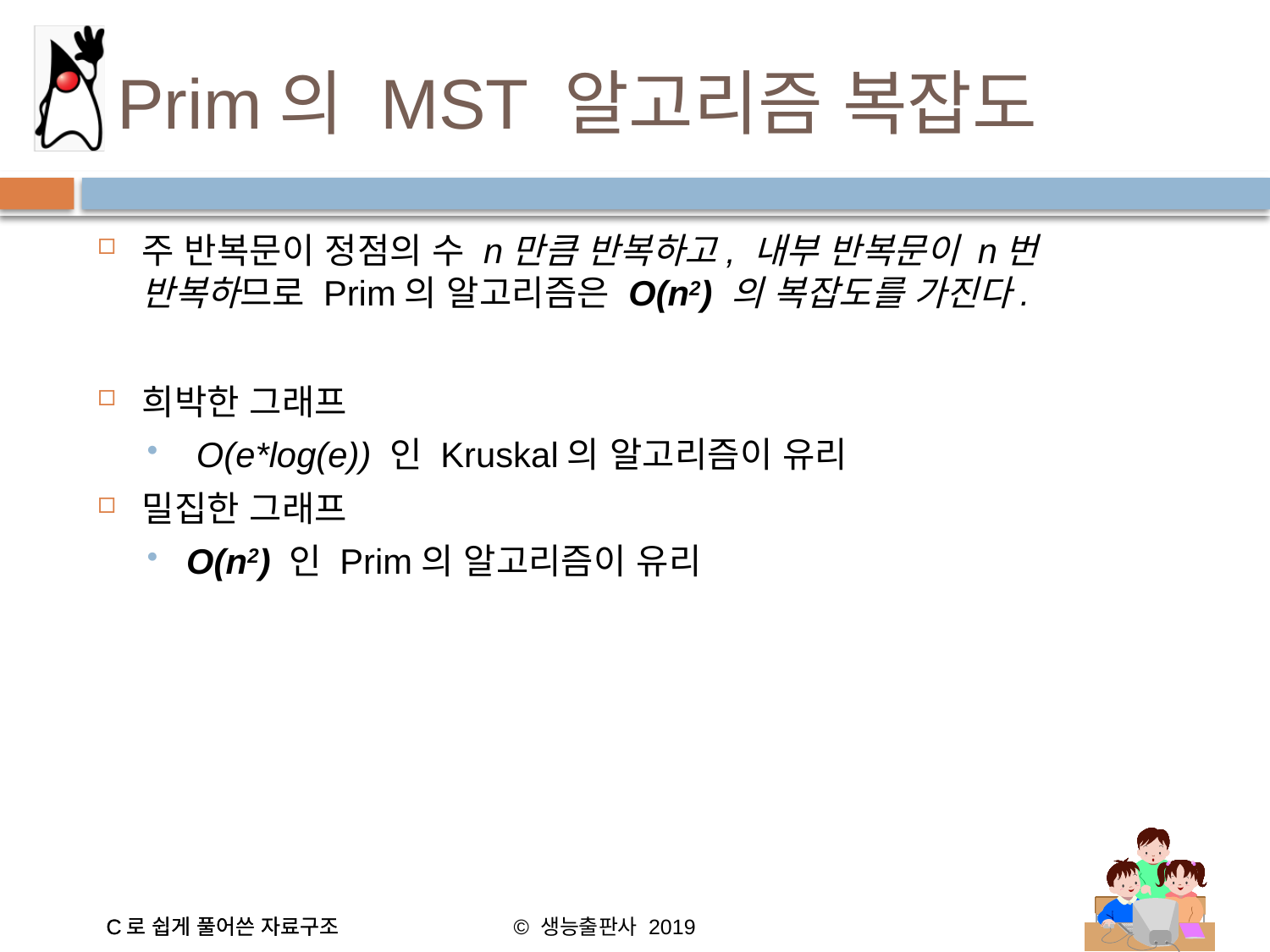

# Prim의 MST 알고리즘 복잡도
주 반복문이 정점의 수 n만큼 반복하고, 내부 반복문이 n번 반복하므로 Prim의 알고리즘은 O(n2) 의 복잡도를 가진다.

희박한 그래프
 O(e*log(e)) 인 Kruskal의 알고리즘이 유리
밀집한 그래프
O(n2) 인 Prim의 알고리즘이 유리